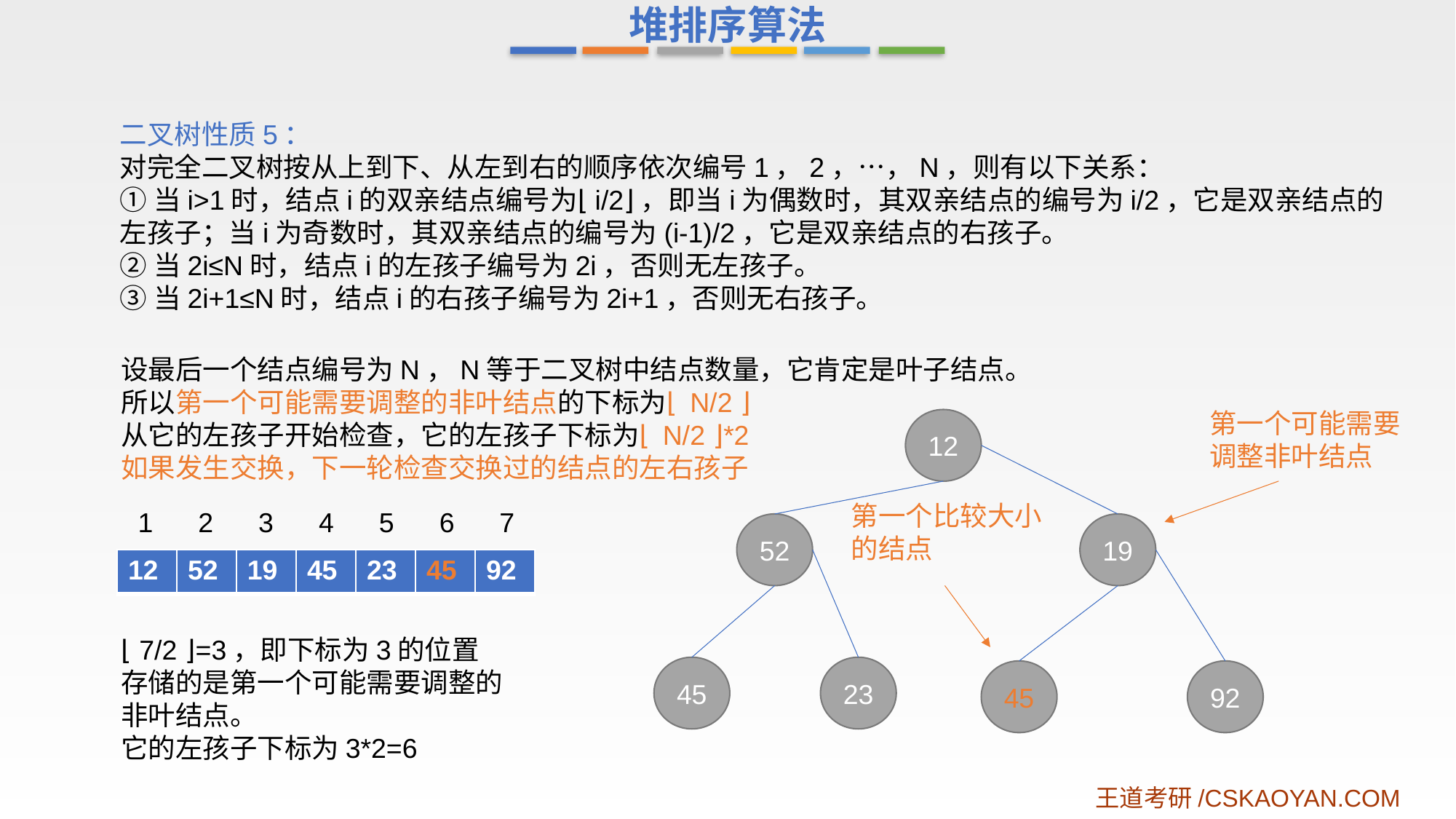

堆排序算法

二叉树性质5：
对完全二叉树按从上到下、从左到右的顺序依次编号1，2，…，N，则有以下关系：
①当i>1时，结点i的双亲结点编号为⌊i/2⌋，即当i为偶数时，其双亲结点的编号为i/2，它是双亲结点的左孩子；当i为奇数时，其双亲结点的编号为(i-1)/2，它是双亲结点的右孩子。
②当2i≤N时，结点i的左孩子编号为2i，否则无左孩子。
③当2i+1≤N时，结点i的右孩子编号为2i+1，否则无右孩子。
设最后一个结点编号为N，N等于二叉树中结点数量，它肯定是叶子结点。
所以第一个可能需要调整的非叶结点的下标为⌊ N/2 ⌋
从它的左孩子开始检查，它的左孩子下标为⌊ N/2 ⌋*2
如果发生交换，下一轮检查交换过的结点的左右孩子
第一个可能需要调整非叶结点
12
第一个比较大小的结点
5
6
7
1
2
3
4
52
19
| 12 | 52 | 19 | 45 | 23 | 45 | 92 |
| --- | --- | --- | --- | --- | --- | --- |
⌊ 7/2 ⌋=3，即下标为3的位置存储的是第一个可能需要调整的非叶结点。
它的左孩子下标为3*2=6
45
23
45
92
王道考研/CSKAOYAN.COM